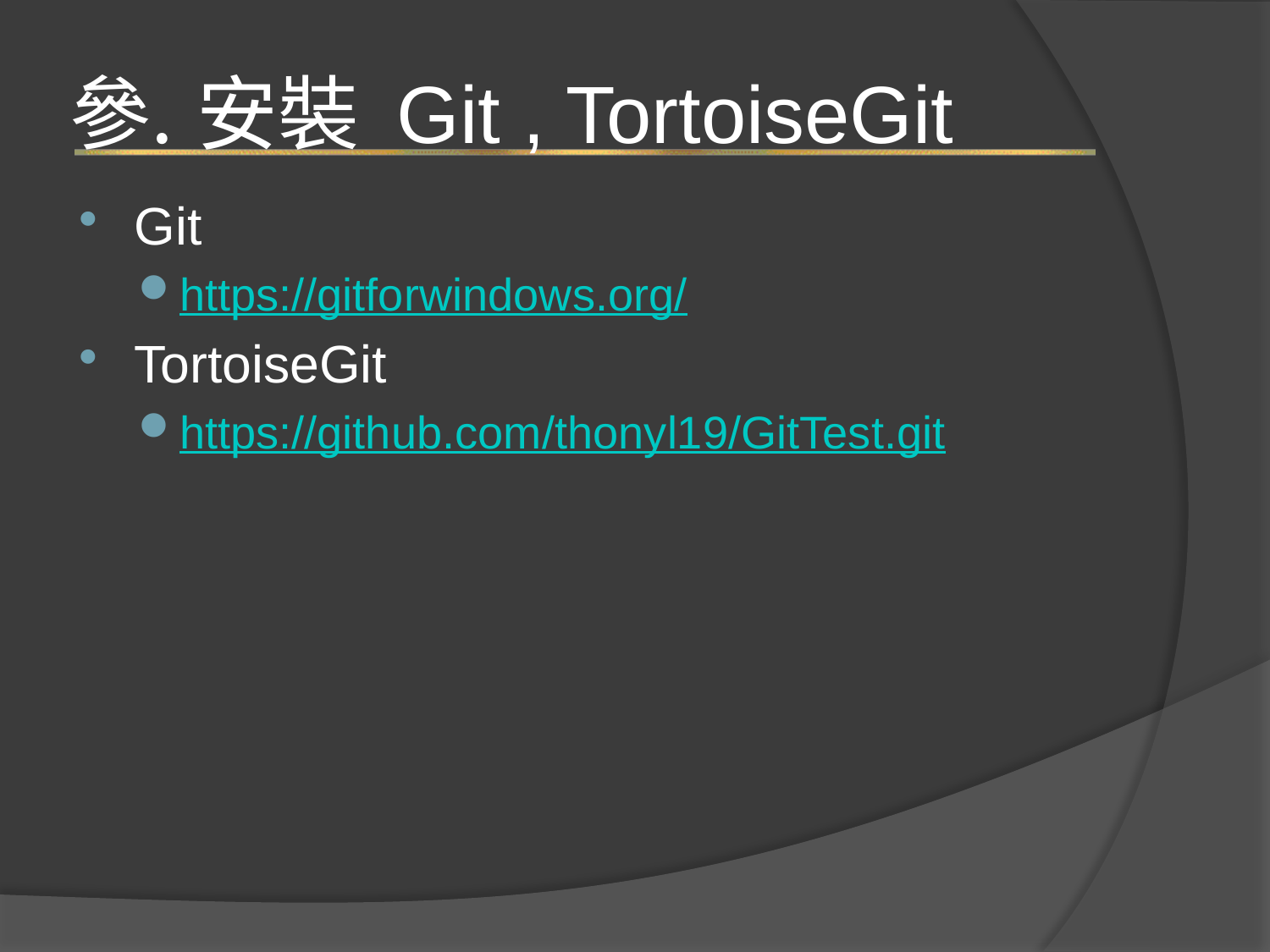

# 安裝 Git , TortoiseGit
Git
https://gitforwindows.org/
TortoiseGit
https://github.com/thonyl19/GitTest.git